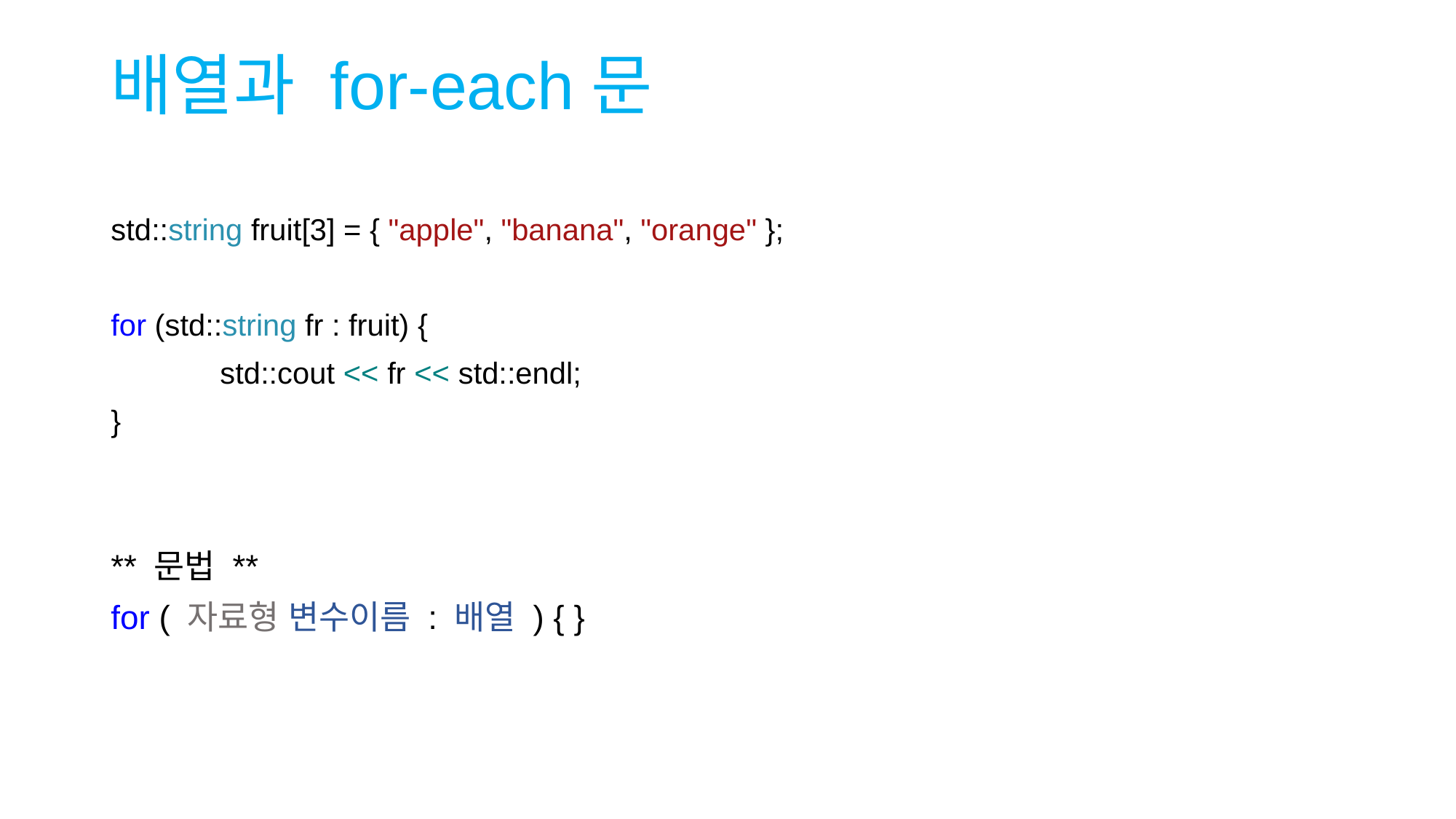

# 배열과 for-each문
std::string fruit[3] = { "apple", "banana", "orange" };

for (std::string fr : fruit) {
	std::cout << fr << std::endl;
}

** 문법 **
for ( 자료형 변수이름 : 배열 ) { }